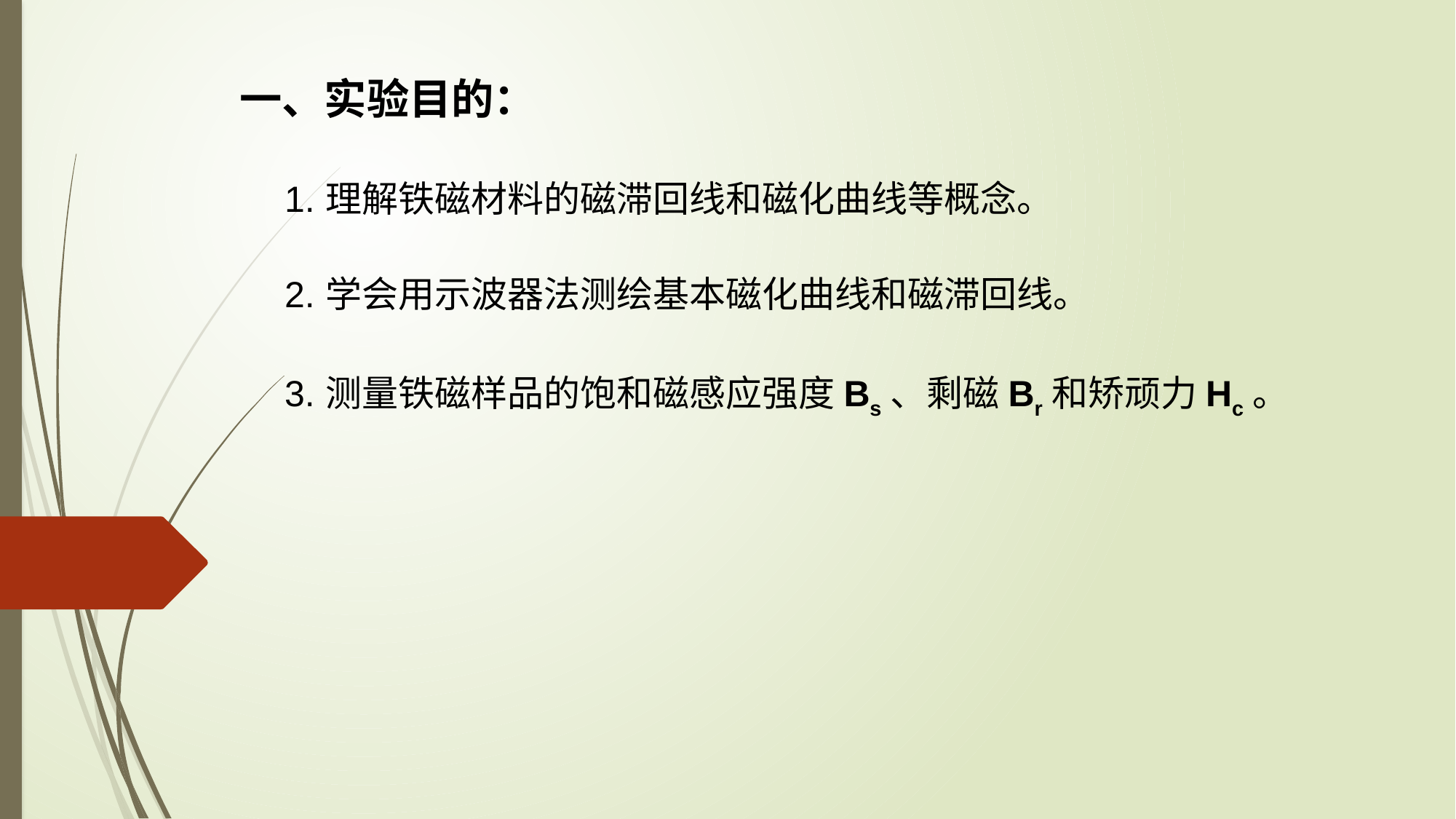

一、实验目的：
理解铁磁材料的磁滞回线和磁化曲线等概念。
学会用示波器法测绘基本磁化曲线和磁滞回线。
测量铁磁样品的饱和磁感应强度Bs、剩磁Br和矫顽力Hc。